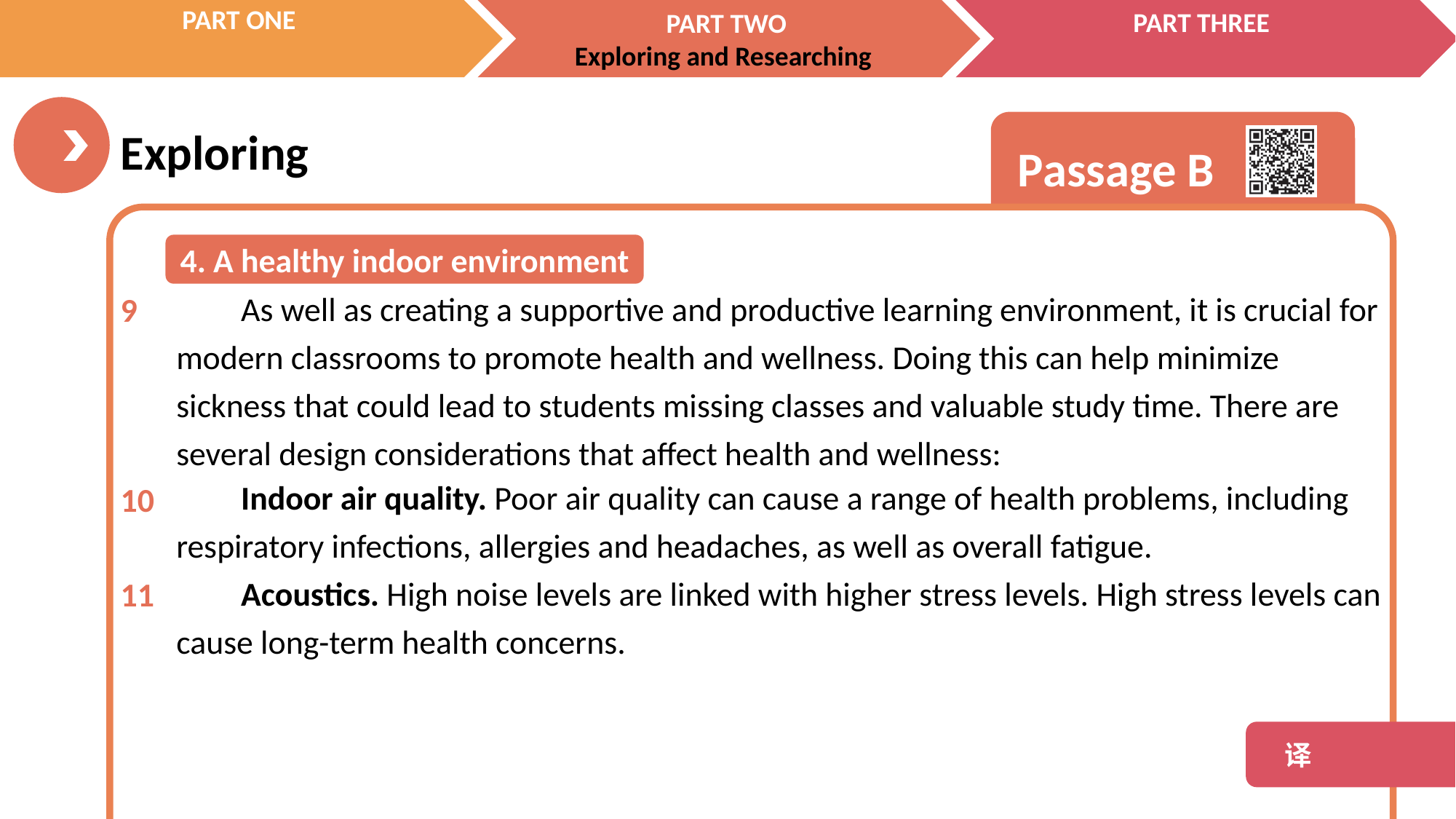

4. A healthy indoor environment

As well as creating a supportive and productive learning environment, it is crucial for modern classrooms to promote health and wellness. Doing this can help minimize sickness that could lead to students missing classes and valuable study time. There are several design considerations that affect health and wellness:

9

Indoor air quality. Poor air quality can cause a range of health problems, including respiratory infections, allergies and headaches, as well as overall fatigue.
Acoustics. High noise levels are linked with higher stress levels. High stress levels can cause long-term health concerns.

10

11

   译